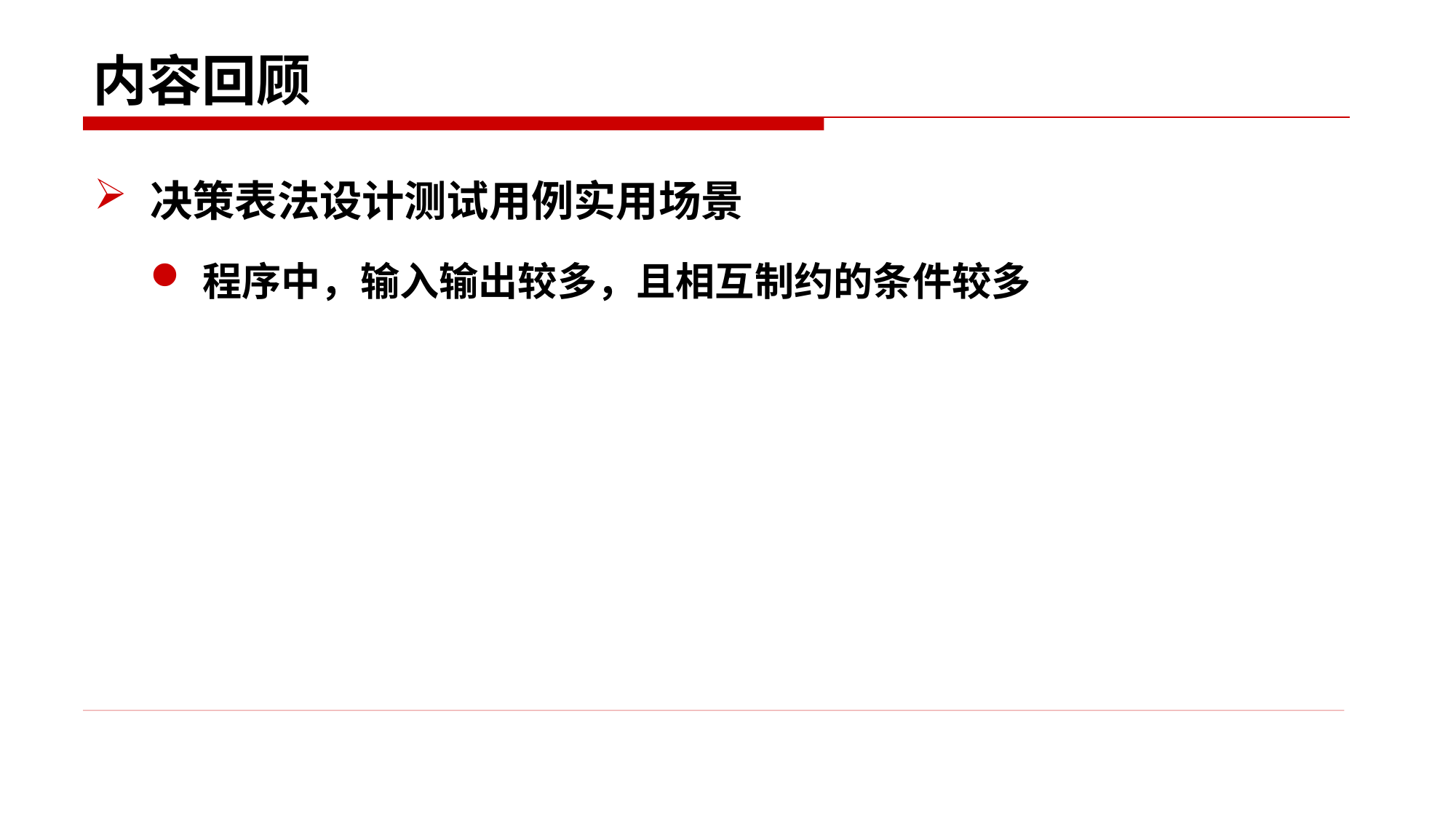

# 内容回顾
决策表法设计测试用例实用场景
程序中，输入输出较多，且相互制约的条件较多